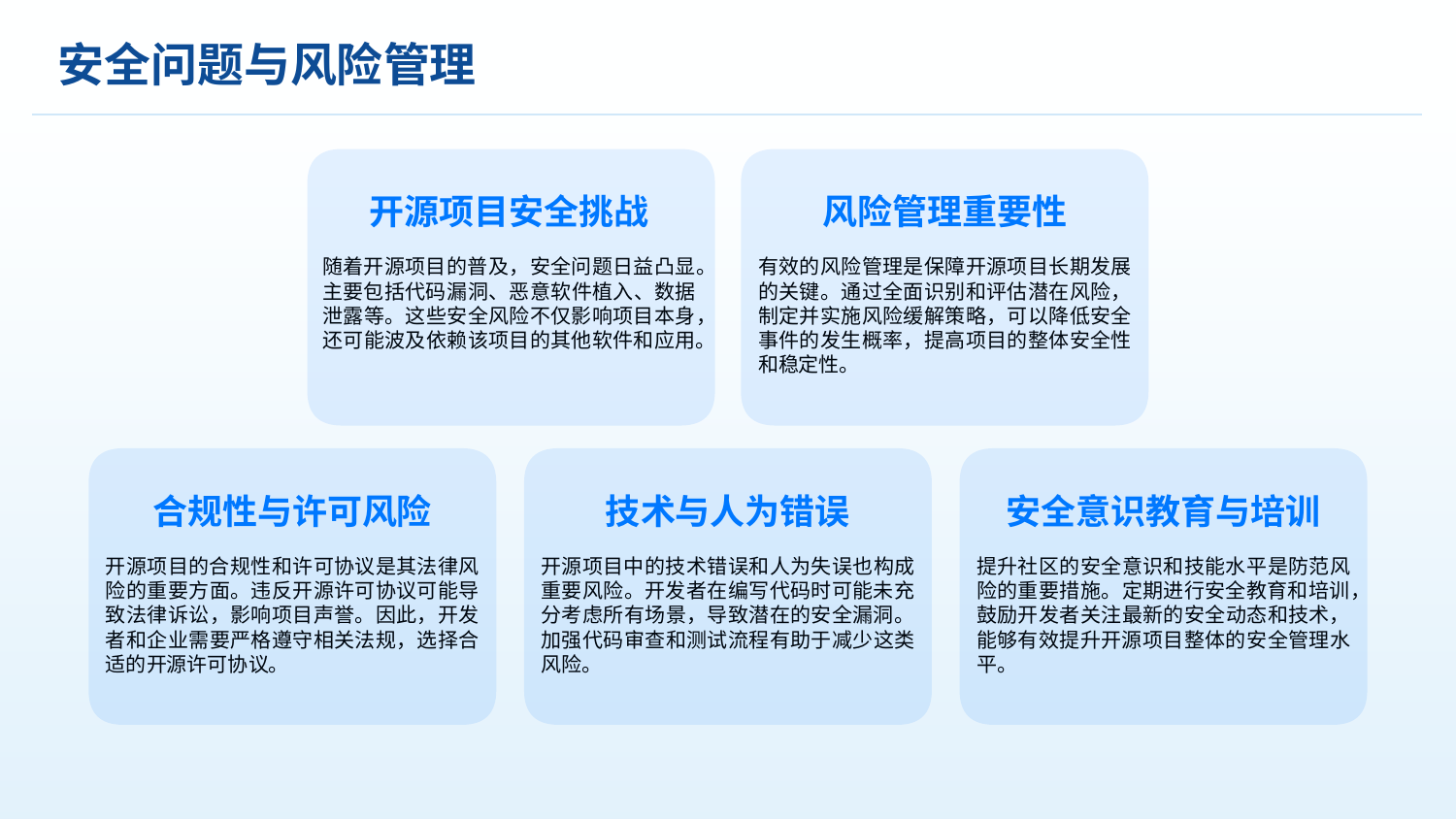

安全问题与风险管理

开源项目安全挑战
风险管理重要性
随着开源项目的普及，安全问题日益凸显。主要包括代码漏洞、恶意软件植入、数据泄露等。这些安全风险不仅影响项目本身，还可能波及依赖该项目的其他软件和应用。
有效的风险管理是保障开源项目长期发展的关键。通过全面识别和评估潜在风险，制定并实施风险缓解策略，可以降低安全事件的发生概率，提高项目的整体安全性和稳定性。

合规性与许可风险
技术与人为错误
安全意识教育与培训
开源项目的合规性和许可协议是其法律风险的重要方面。违反开源许可协议可能导致法律诉讼，影响项目声誉。因此，开发者和企业需要严格遵守相关法规，选择合适的开源许可协议。
开源项目中的技术错误和人为失误也构成重要风险。开发者在编写代码时可能未充分考虑所有场景，导致潜在的安全漏洞。加强代码审查和测试流程有助于减少这类风险。
提升社区的安全意识和技能水平是防范风险的重要措施。定期进行安全教育和培训，鼓励开发者关注最新的安全动态和技术，能够有效提升开源项目整体的安全管理水平。